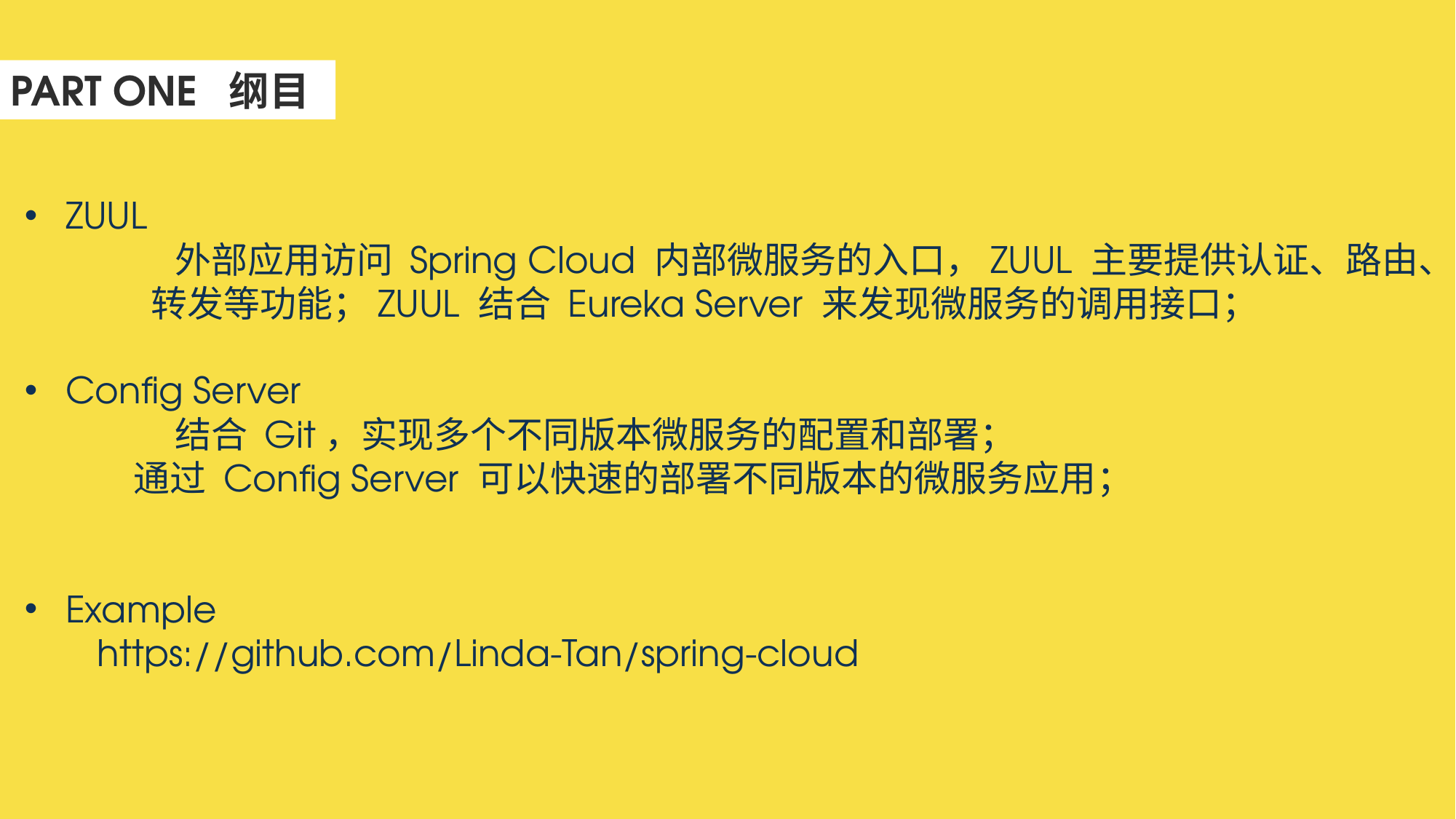

PART ONE 	纲目
ZUUL
	外部应用访问 Spring Cloud 内部微服务的入口，ZUUL 主要提供认证、路由、
   	 转发等功能；ZUUL 结合 Eureka Server 来发现微服务的调用接口；

Config Server
	结合 Git，实现多个不同版本微服务的配置和部署；
	通过 Config Server 可以快速的部署不同版本的微服务应用；

Example
https://github.com/Linda-Tan/spring-cloud